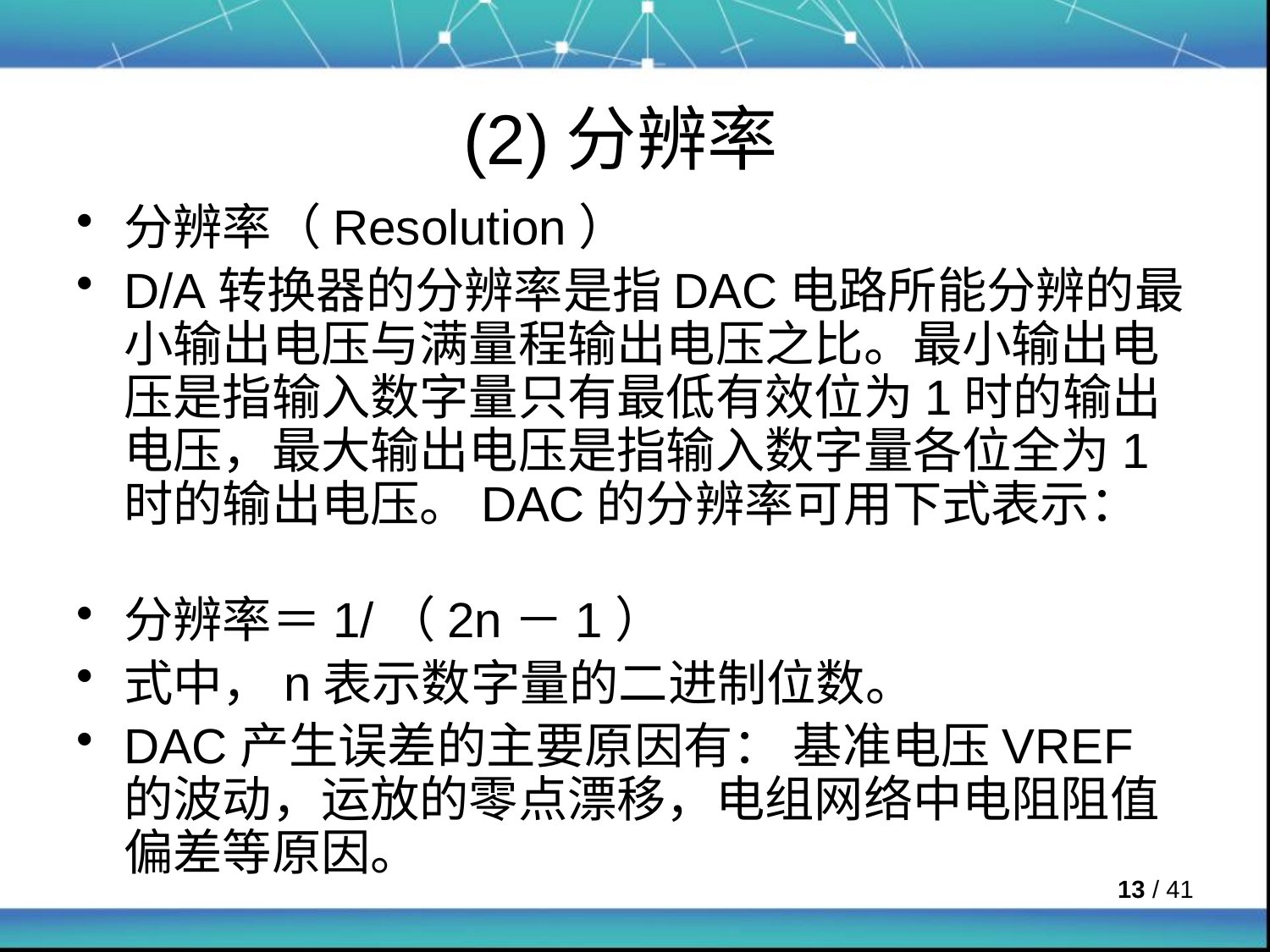

# (2)分辨率
分辨率（Resolution）
D/A转换器的分辨率是指DAC电路所能分辨的最小输出电压与满量程输出电压之比。最小输出电压是指输入数字量只有最低有效位为1时的输出电压，最大输出电压是指输入数字量各位全为1时的输出电压。DAC的分辨率可用下式表示：
分辨率＝1/（2n－1）
式中，n表示数字量的二进制位数。
DAC产生误差的主要原因有： 基准电压VREF的波动，运放的零点漂移，电组网络中电阻阻值偏差等原因。
13 / 41